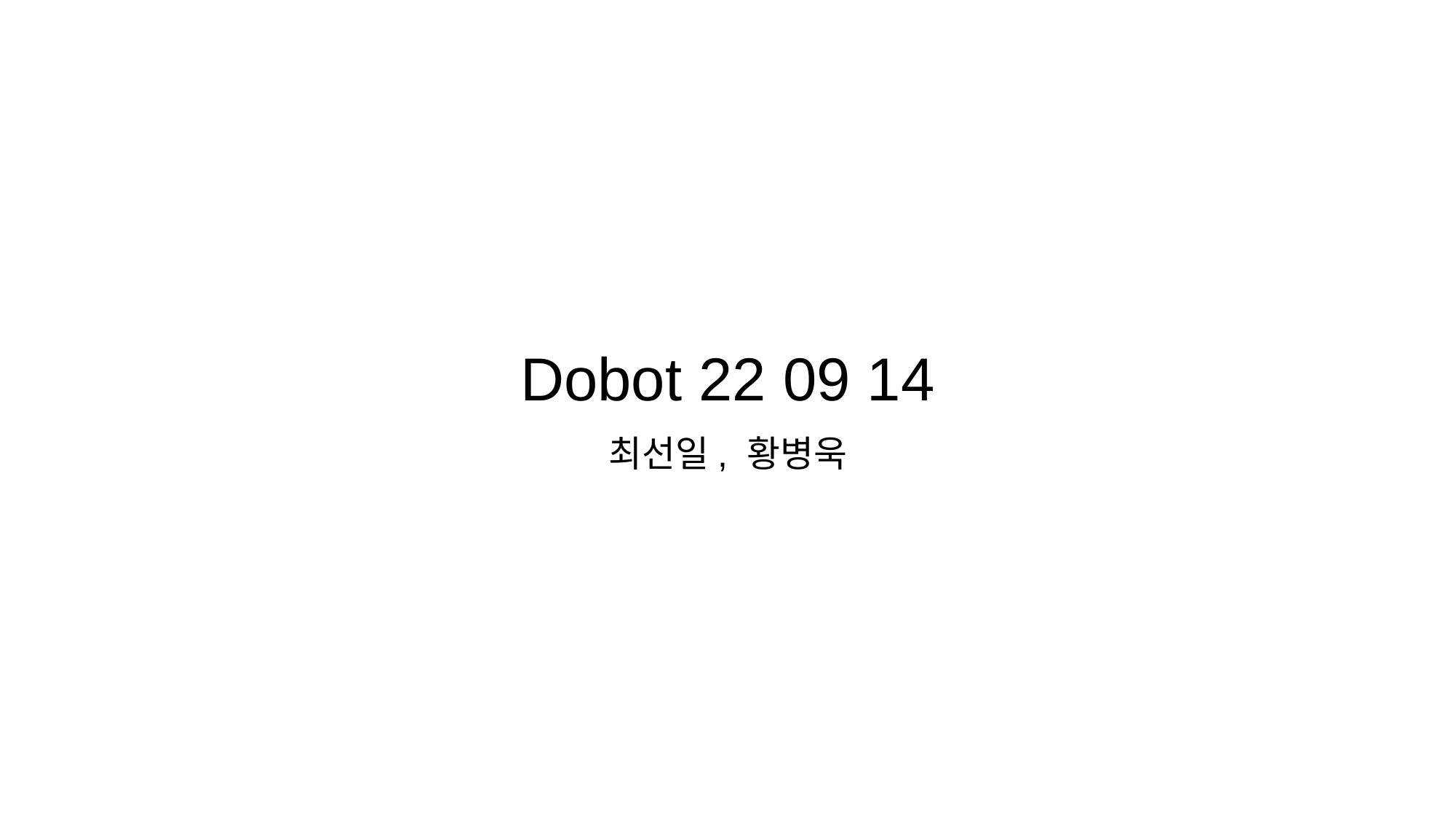

# Dobot 22 09 14
최선일, 황병욱